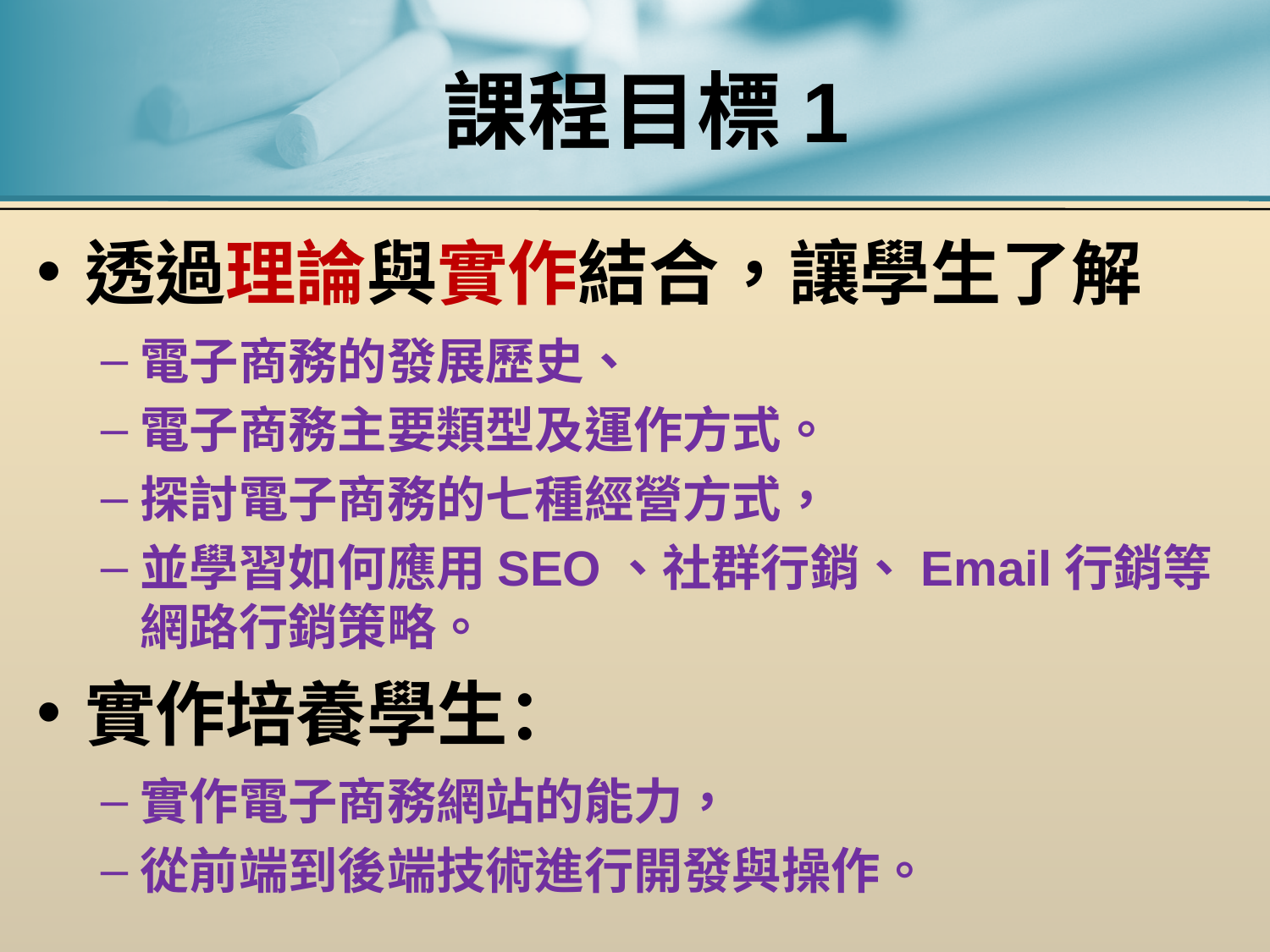

# 課程目標1
透過理論與實作結合，讓學生了解
電子商務的發展歷史、
電子商務主要類型及運作方式。
探討電子商務的七種經營方式，
並學習如何應用SEO、社群行銷、Email行銷等網路行銷策略。
實作培養學生：
實作電子商務網站的能力，
從前端到後端技術進行開發與操作。